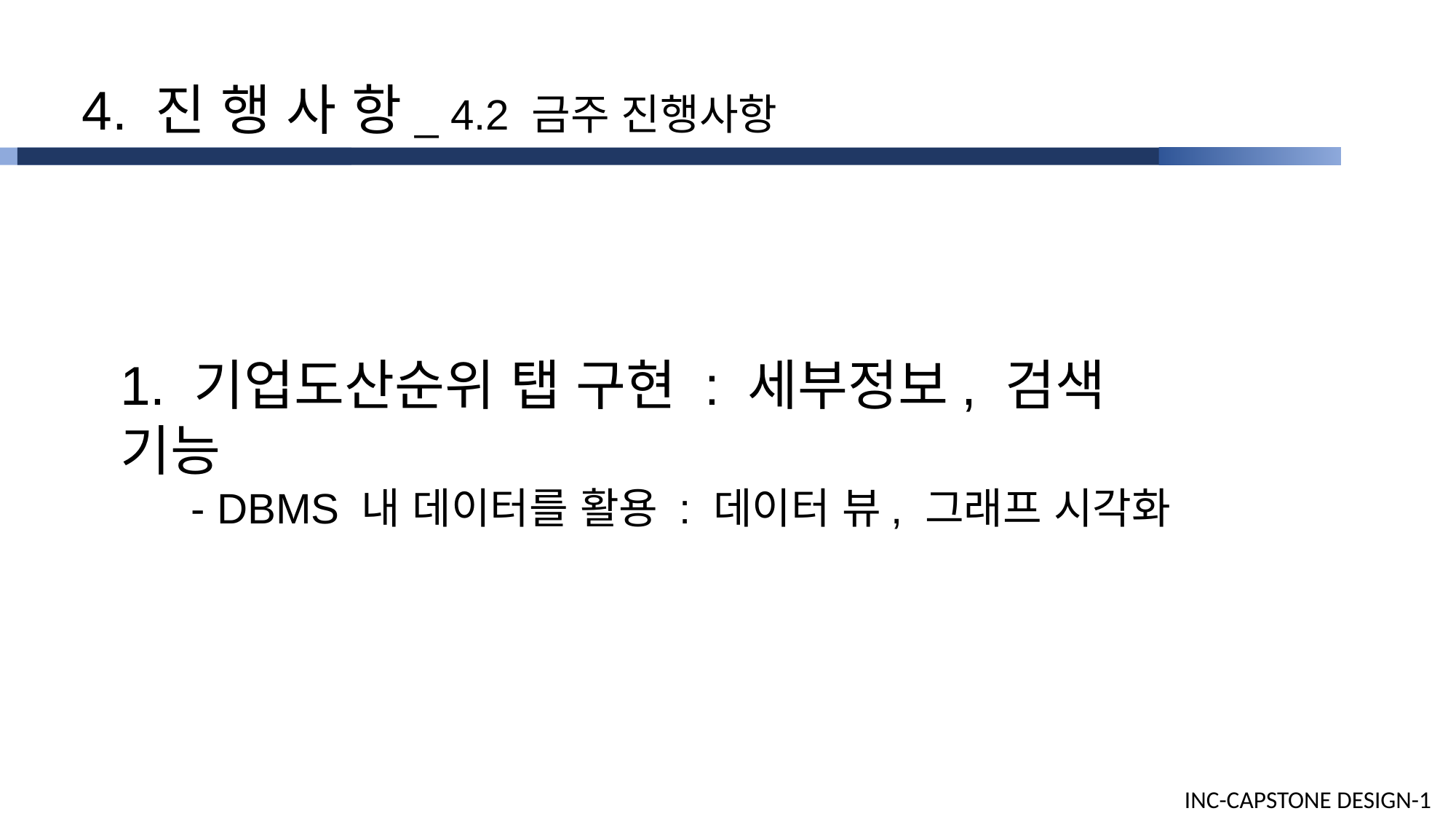

4. 진 행 사 항_ 4.2 금주 진행사항
1. 기업도산순위 탭 구현 : 세부정보, 검색 기능
      - DBMS 내 데이터를 활용 : 데이터 뷰, 그래프 시각화